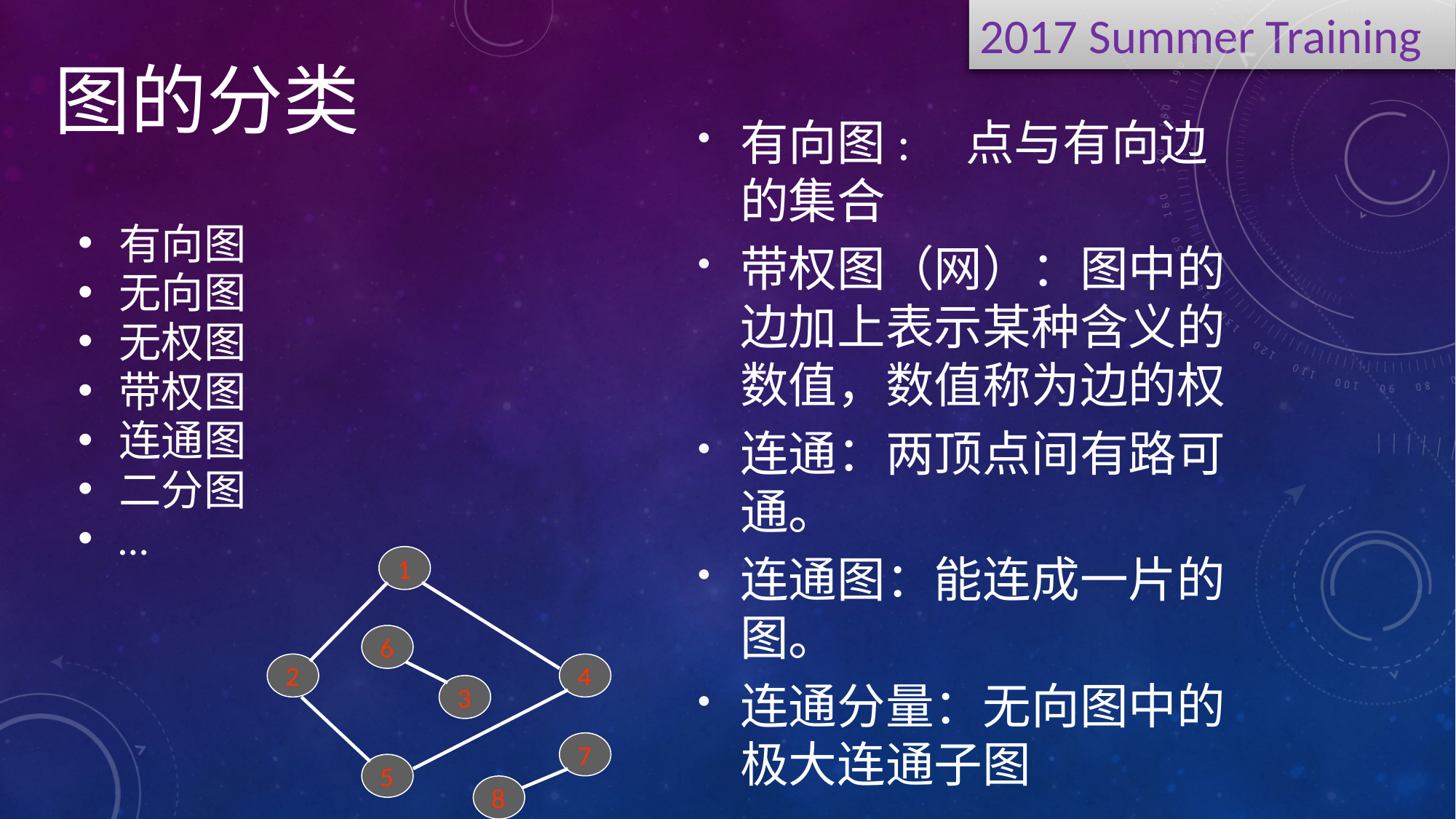

# 图的分类
有向图:    点与有向边的集合
带权图（网）：图中的边加上表示某种含义的数值，数值称为边的权
连通：两顶点间有路可通。
连通图：能连成一片的图。
连通分量：无向图中的极大连通子图

有向图
无向图
无权图
带权图
连通图
二分图
…

1

6
2
4

3

7
5

8